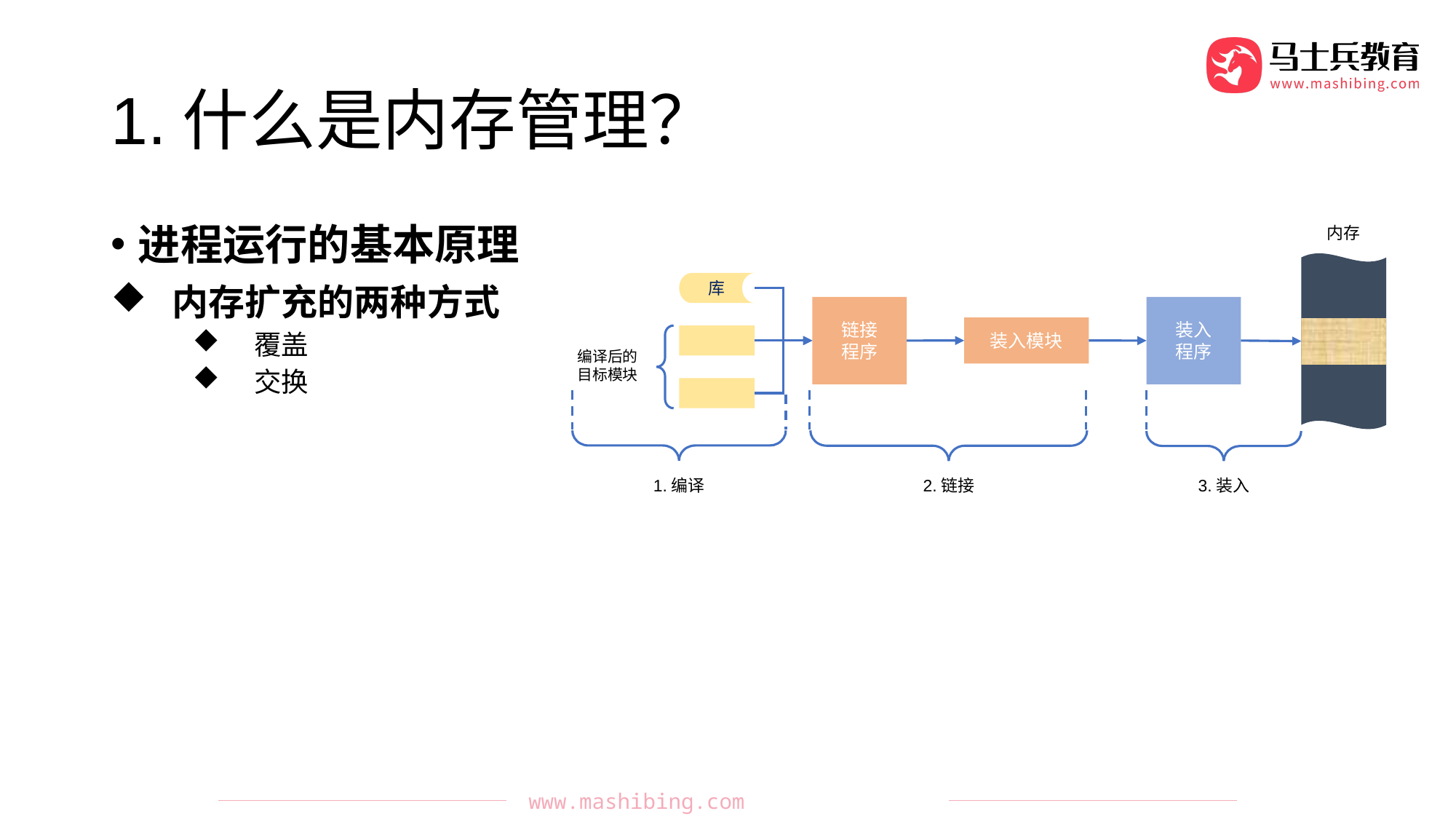

# 1.什么是内存管理？
内存

库

链接
程序
装入
程序

装入模块

编译后的
目标模块

1.编译
2.链接
3.装入
进程运行的基本原理
内存扩充的两种方式
覆盖
交换